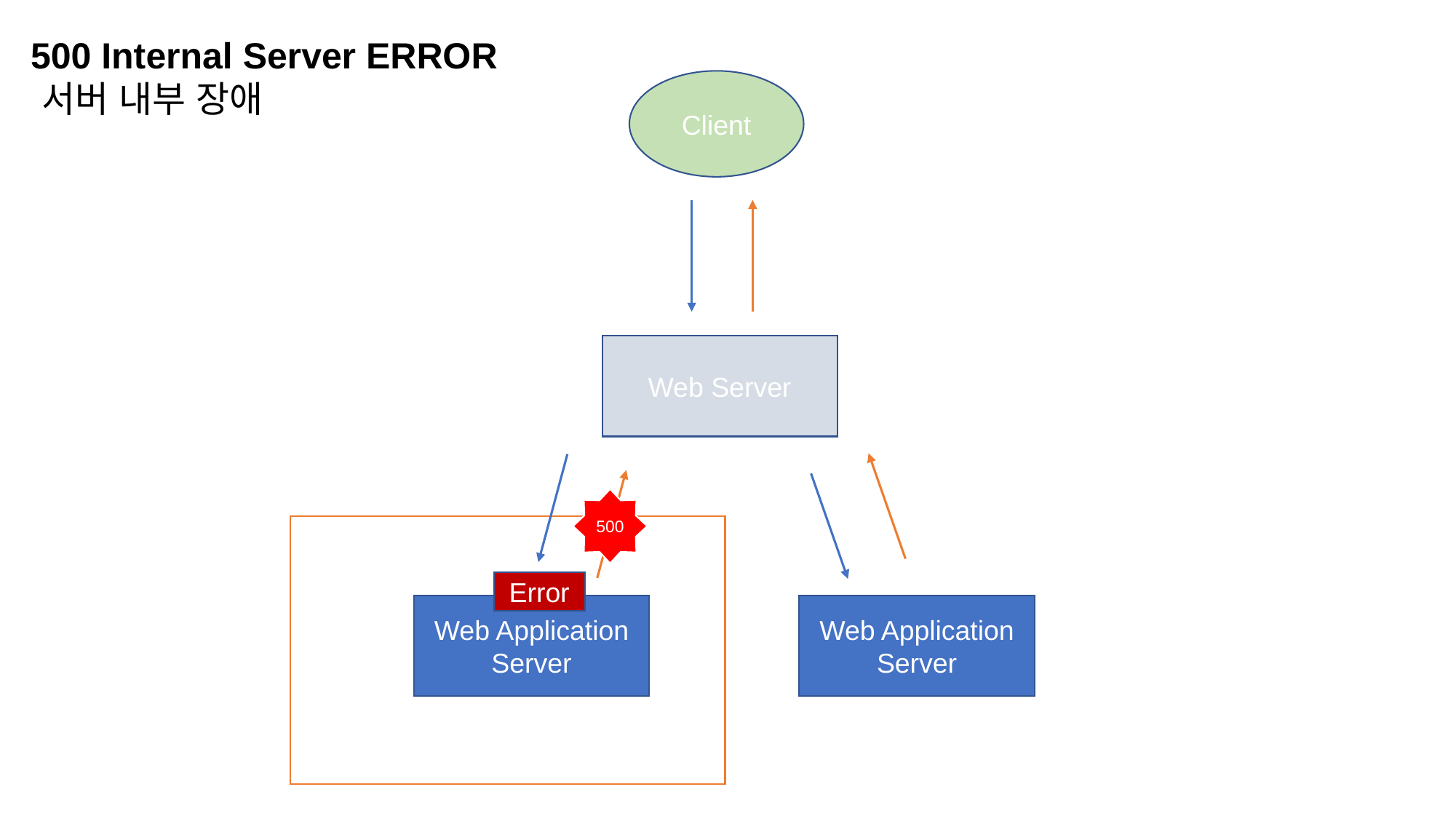

500 Internal Server ERROR
서버 내부 장애
Client
Web Server
Web Application
Server
Web Application
Server
500

Error